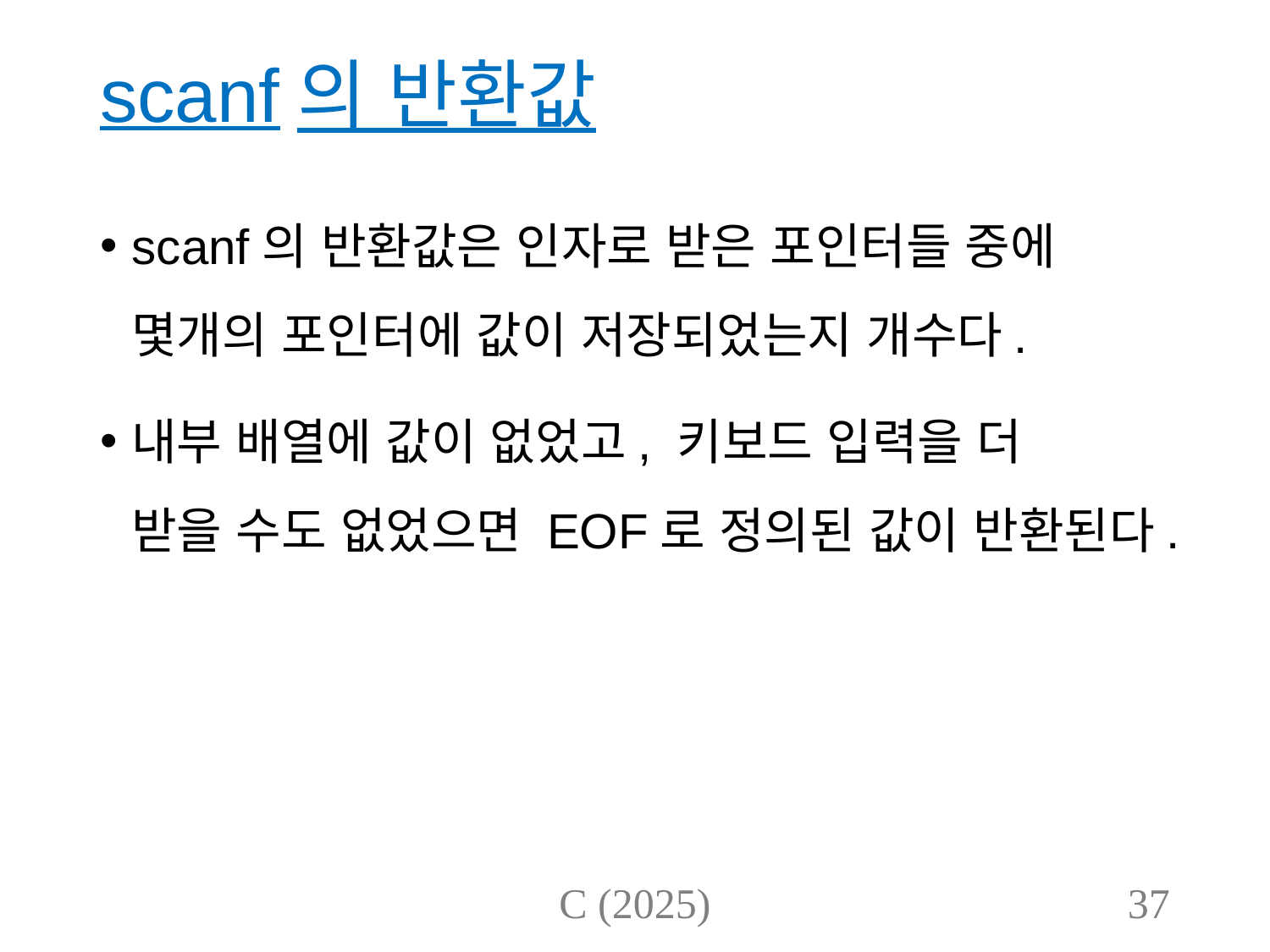

# scanf의 반환값
scanf의 반환값은 인자로 받은 포인터들 중에
몇개의 포인터에 값이 저장되었는지 개수다.
내부 배열에 값이 없었고, 키보드 입력을 더
받을 수도 없었으면 EOF로 정의된 값이 반환된다.
C (2025)
37